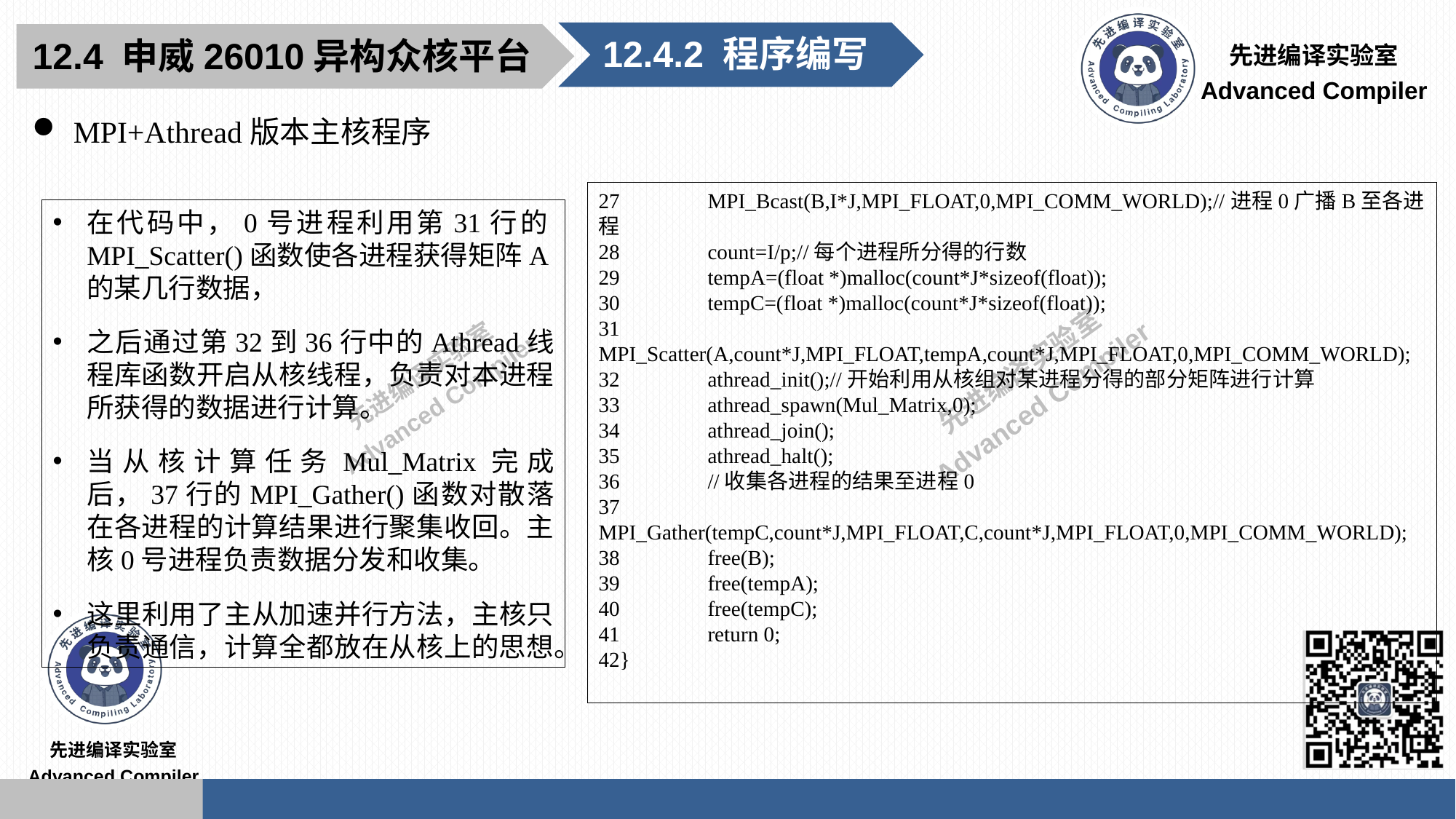

12.4.2 程序编写

12.4 申威26010异构众核平台
MPI+Athread版本主核程序
27	MPI_Bcast(B,I*J,MPI_FLOAT,0,MPI_COMM_WORLD);//进程0广播B至各进程
28	count=I/p;//每个进程所分得的行数
29	tempA=(float *)malloc(count*J*sizeof(float));
30	tempC=(float *)malloc(count*J*sizeof(float));
31	MPI_Scatter(A,count*J,MPI_FLOAT,tempA,count*J,MPI_FLOAT,0,MPI_COMM_WORLD);
32	athread_init();//开始利用从核组对某进程分得的部分矩阵进行计算
33	athread_spawn(Mul_Matrix,0);
34	athread_join();
35	athread_halt();
36	//收集各进程的结果至进程0
37	MPI_Gather(tempC,count*J,MPI_FLOAT,C,count*J,MPI_FLOAT,0,MPI_COMM_WORLD);
38	free(B);
39	free(tempA);
40	free(tempC);
41	return 0;
42}
在代码中，0号进程利用第31行的MPI_Scatter()函数使各进程获得矩阵A的某几行数据，
之后通过第32到36行中的Athread线程库函数开启从核线程，负责对本进程所获得的数据进行计算。
当从核计算任务Mul_Matrix完成后，37行的MPI_Gather()函数对散落在各进程的计算结果进行聚集收回。主核0号进程负责数据分发和收集。
这里利用了主从加速并行方法，主核只负责通信，计算全都放在从核上的思想。